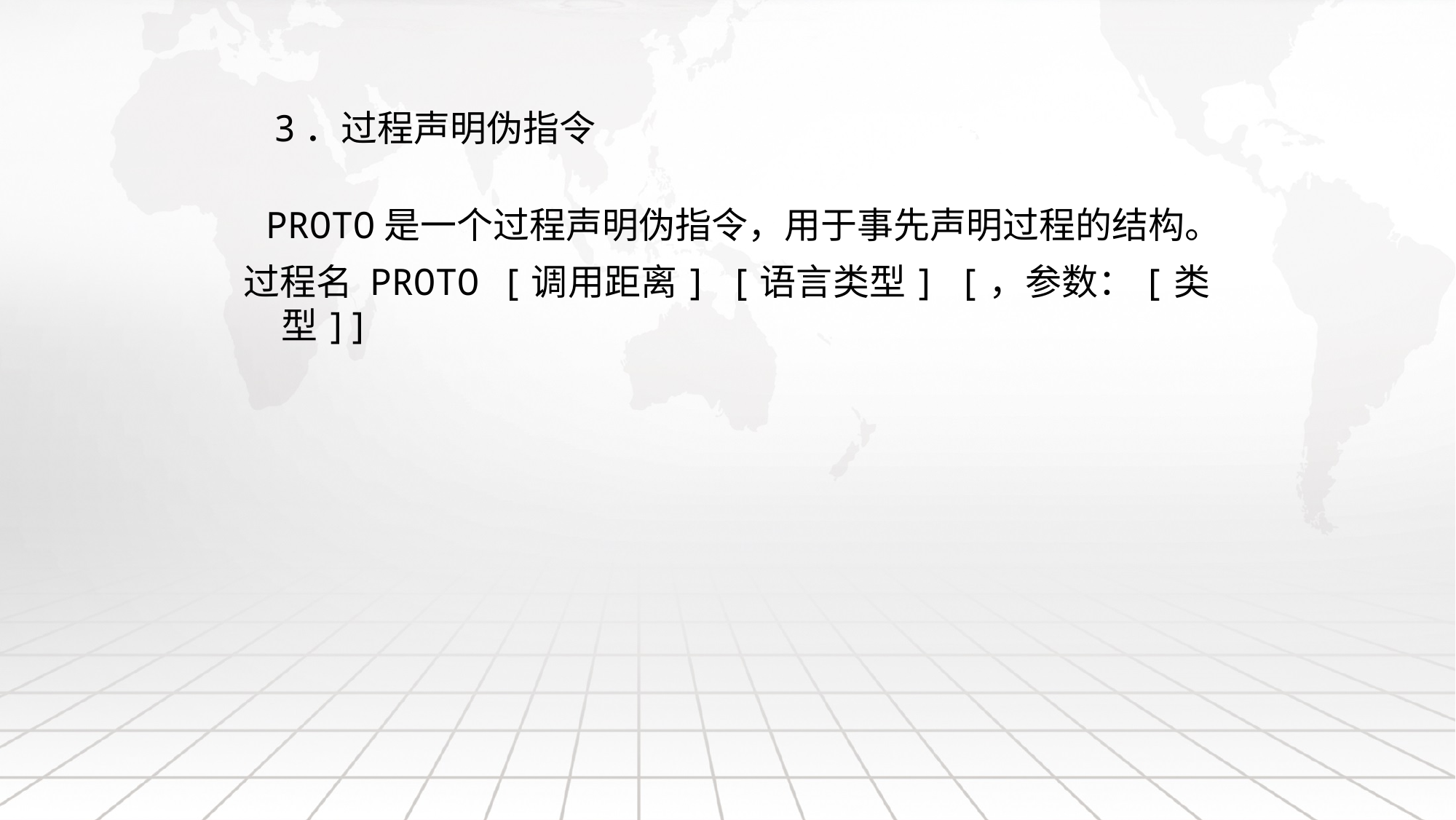

# 3．过程声明伪指令
 PROTO是一个过程声明伪指令，用于事先声明过程的结构。
 过程名 PROTO [调用距离] [语言类型] [，参数：[类型]]